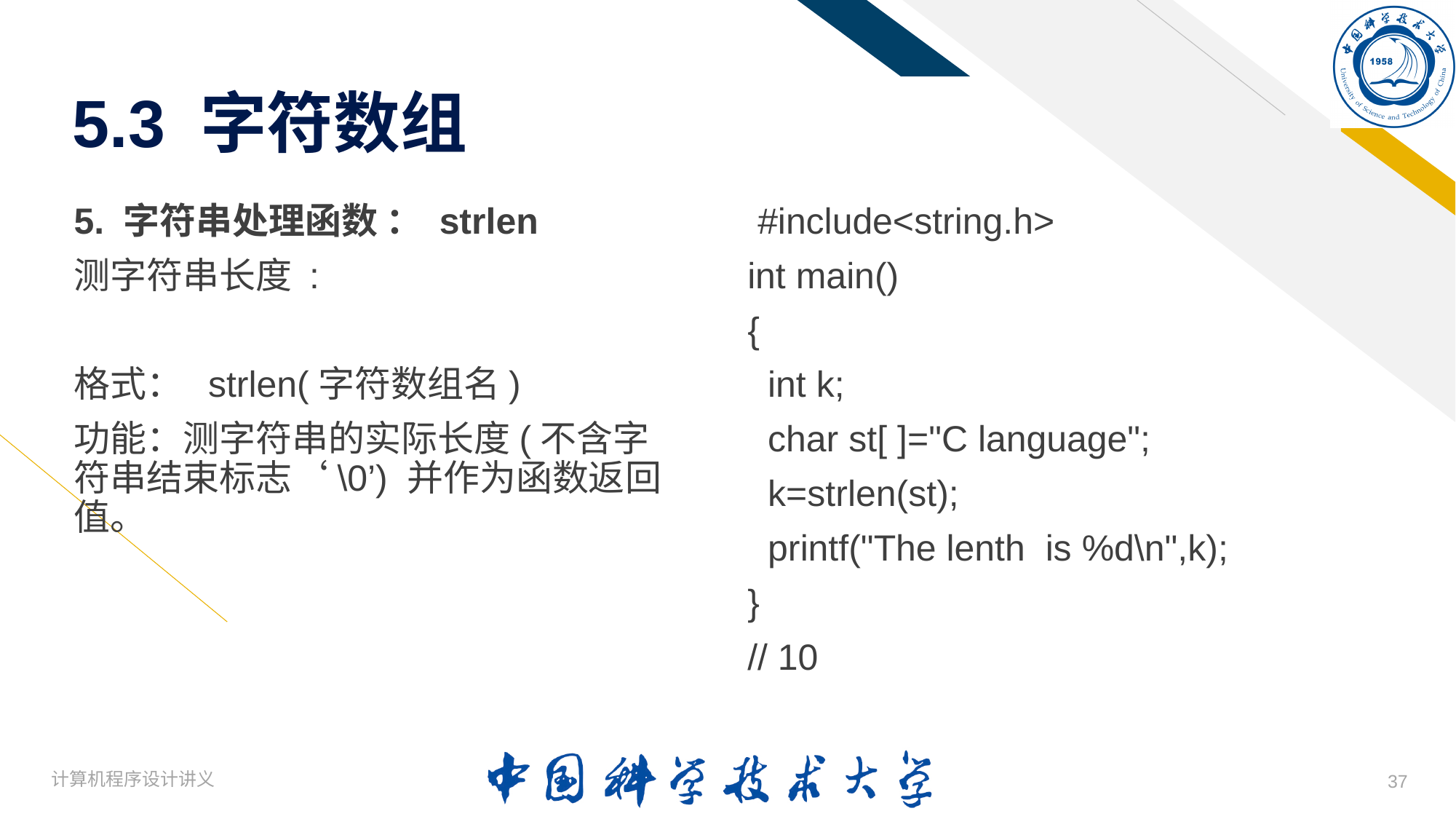

# 5.3 字符数组
5. 字符串处理函数 ： strlen
测字符串长度 :

格式：  strlen(字符数组名)
功能：测字符串的实际长度(不含字符串结束标志‘\0’) 并作为函数返回值。

 #include<string.h>
int main()
{
  int k;
  char st[ ]="C language";
  k=strlen(st);
  printf("The lenth  is %d\n",k);
}
// 10
计算机程序设计讲义
37